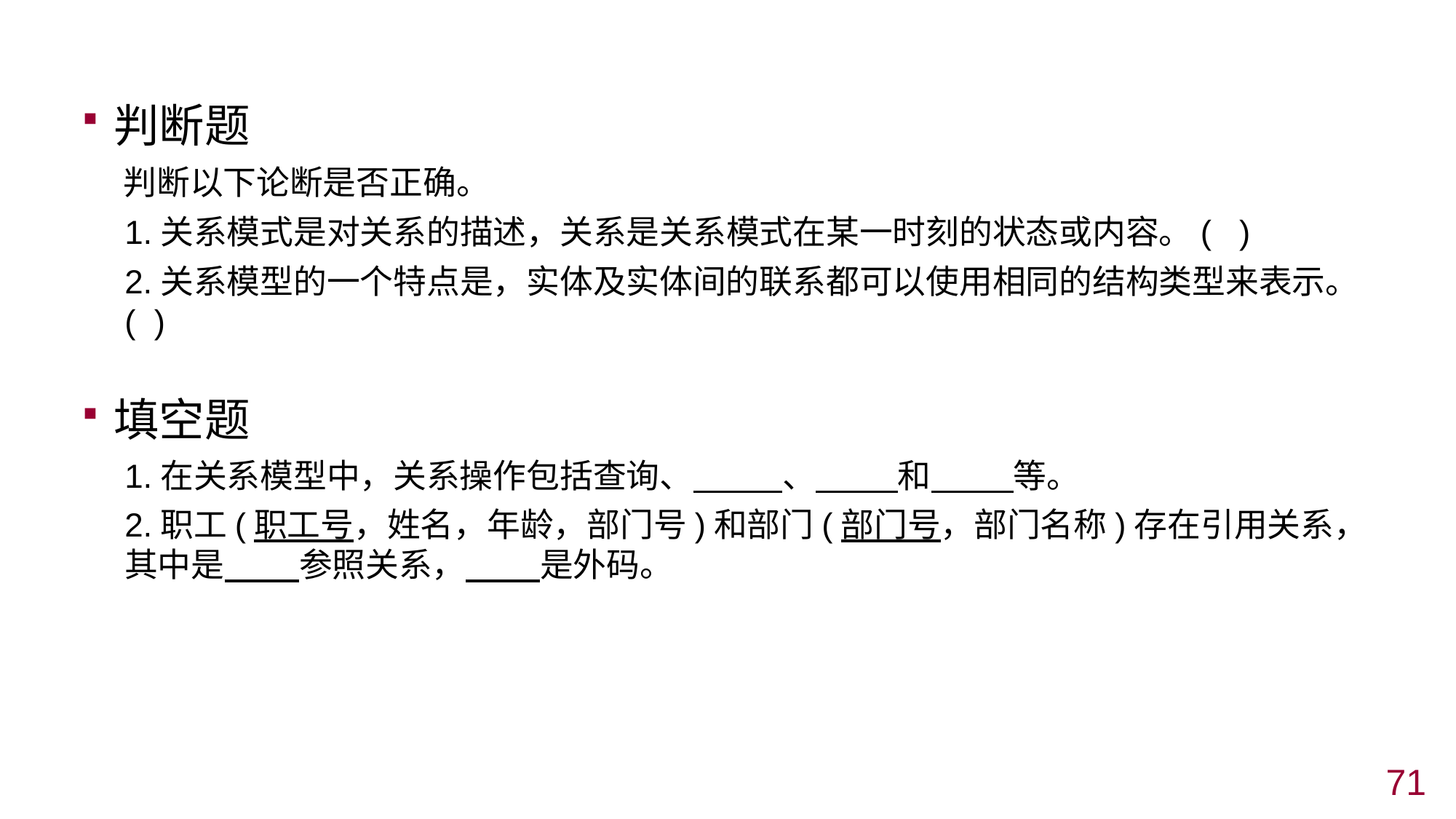

判断题
    判断以下论断是否正确。
1.关系模式是对关系的描述，关系是关系模式在某一时刻的状态或内容。(   )
2.关系模型的一个特点是，实体及实体间的联系都可以使用相同的结构类型来表示。   (  )

填空题
1.在关系模型中，关系操作包括查询、            、           和           等。
2.职工(职工号，姓名，年龄，部门号)和部门(部门号，部门名称)存在引用关系，其中是          参照关系，          是外码。
71